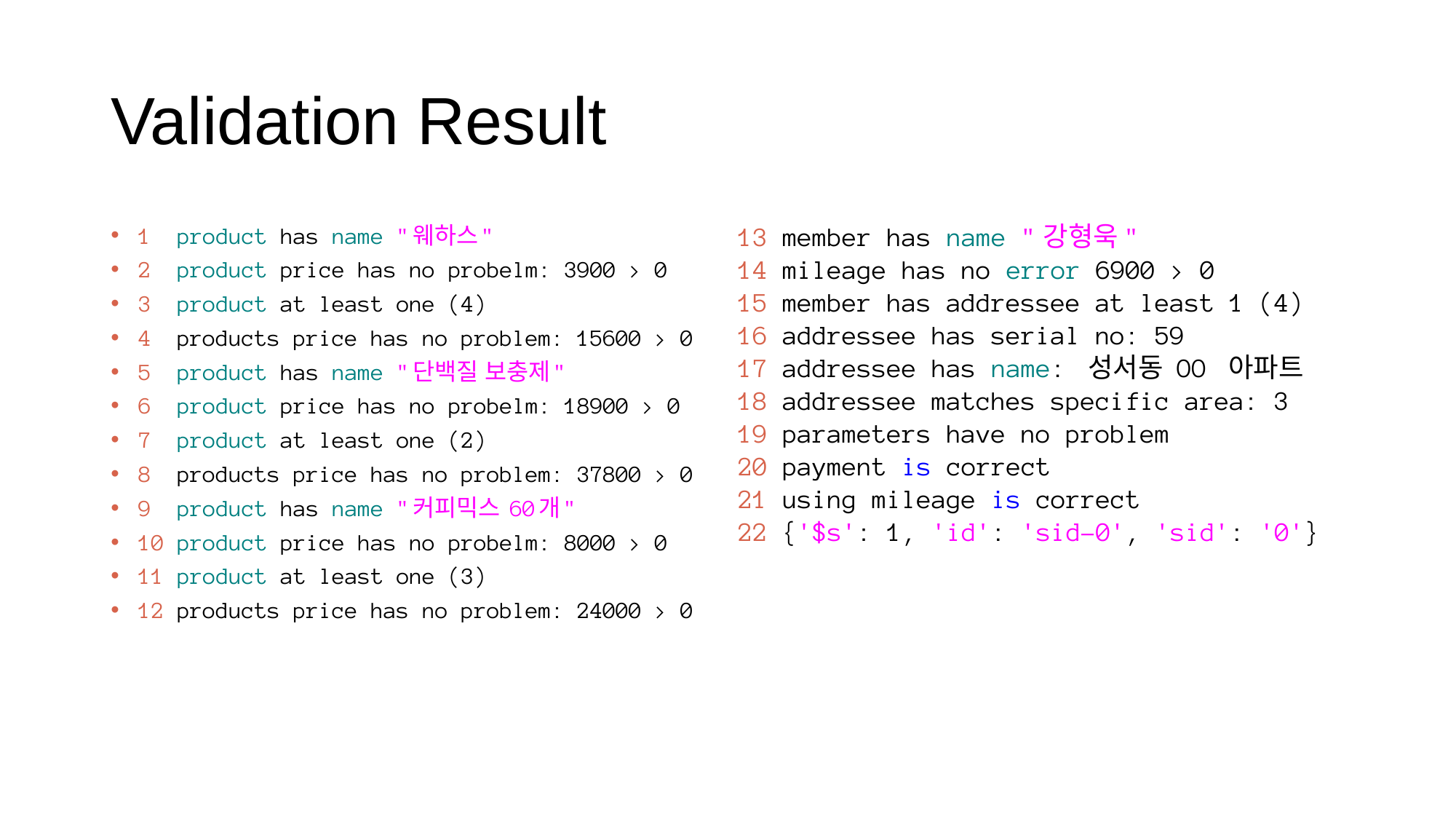

# Validation Result
13 member has name "강형욱"
14 mileage has no error 6900 > 0
15 member has addressee at least 1 (4)
16 addressee has serial no: 59
17 addressee has name: 성서동 OO 아파트
18 addressee matches specific area: 3
19 parameters have no problem
20 payment is correct
21 using mileage is correct
22 {'$s': 1, 'id': 'sid-0', 'sid': '0'}

1  product has name "웨하스"
2  product price has no probelm: 3900 > 0
3  product at least one (4)
4  products price has no problem: 15600 > 0
5  product has name "단백질 보충제"
6  product price has no probelm: 18900 > 0
7  product at least one (2)
8  products price has no problem: 37800 > 0
9  product has name "커피믹스 60개"
10 product price has no probelm: 8000 > 0
11 product at least one (3)
12 products price has no problem: 24000 > 0